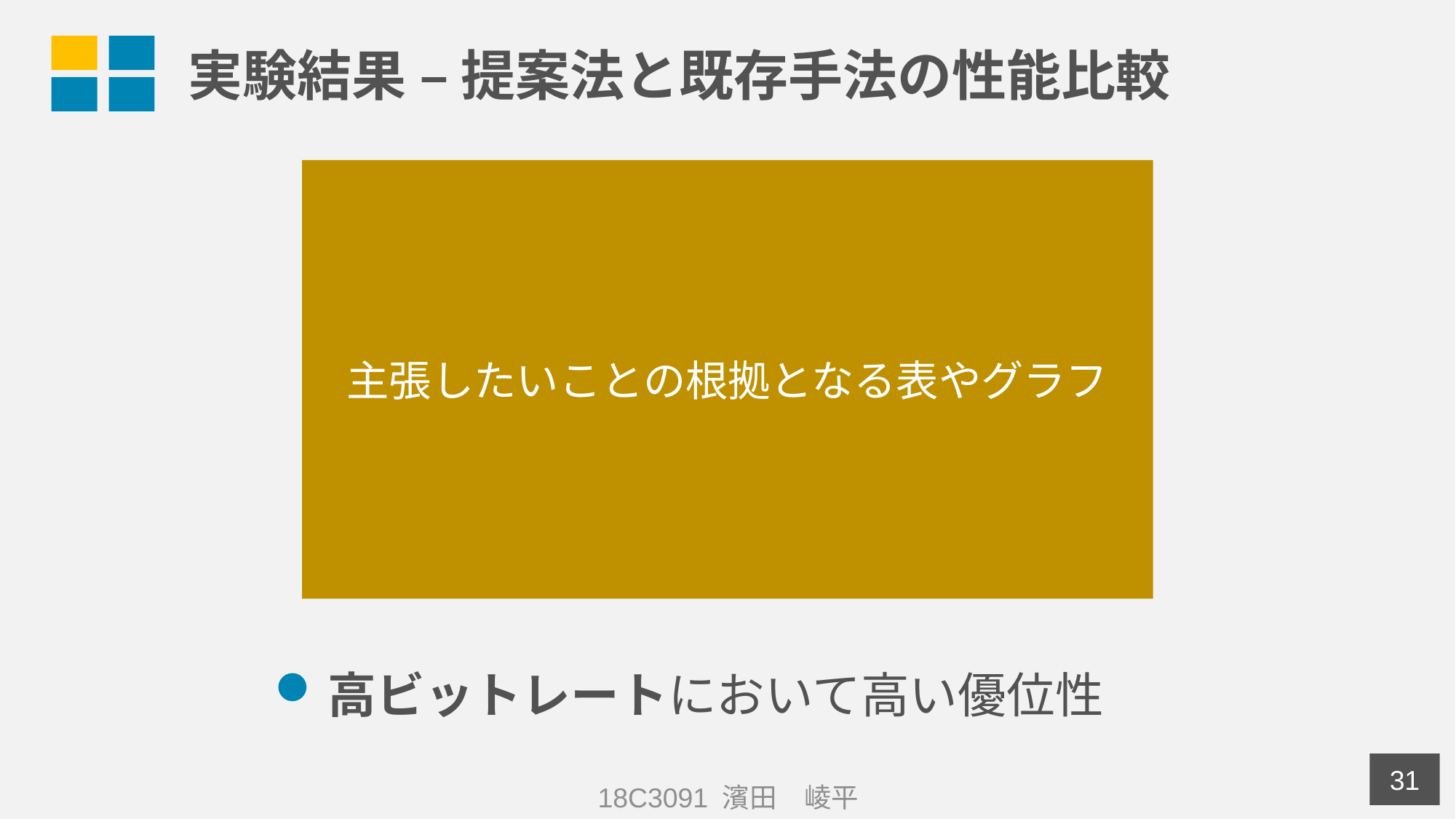

# 実験結果 – 提案法と既存手法の性能比較
主張したいことの根拠となる表やグラフ
高ビットレートにおいて高い優位性
31
18C3091 濱田　崚平